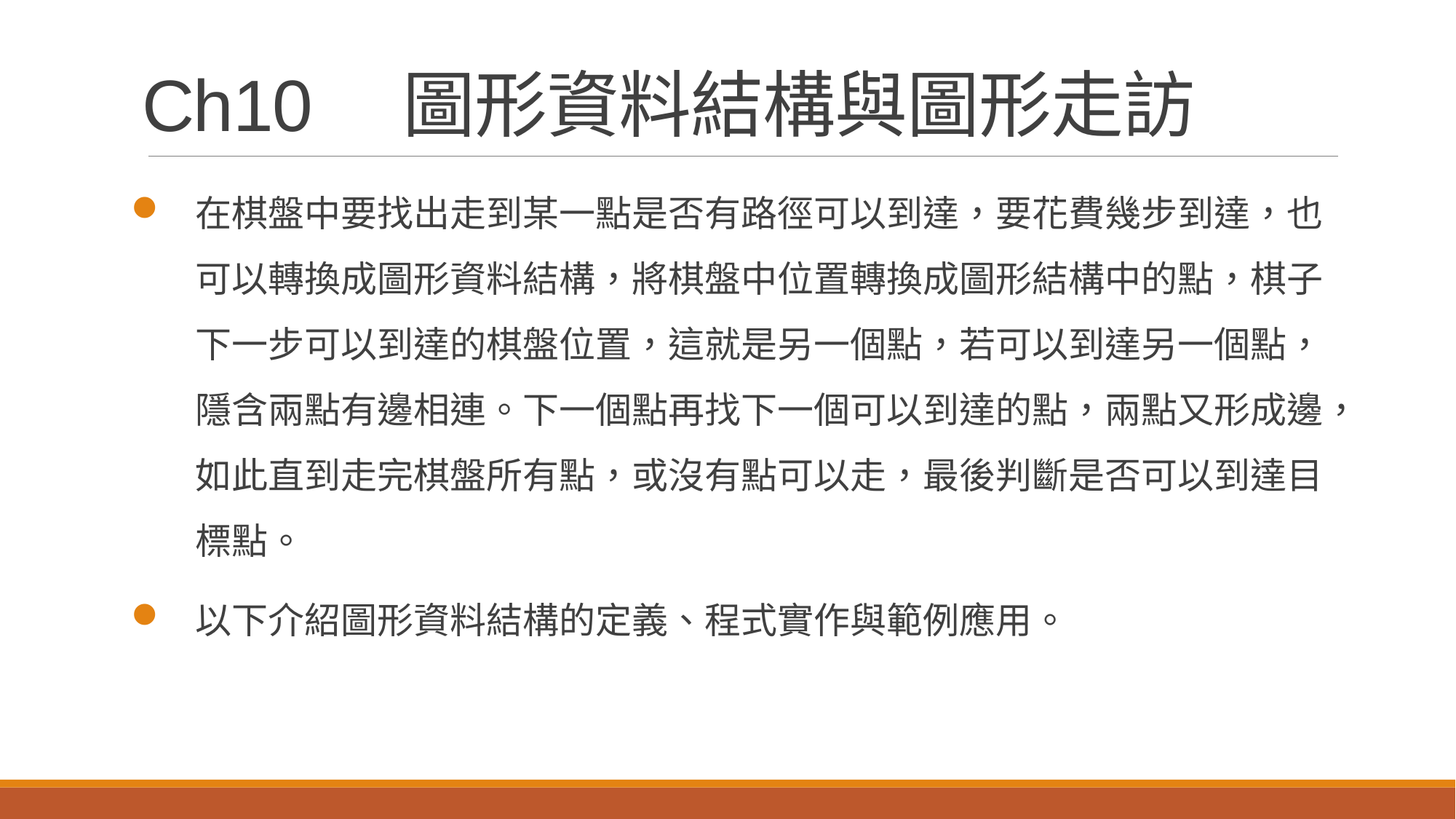

# Ch10　圖形資料結構與圖形走訪
在棋盤中要找出走到某一點是否有路徑可以到達，要花費幾步到達，也可以轉換成圖形資料結構，將棋盤中位置轉換成圖形結構中的點，棋子下一步可以到達的棋盤位置，這就是另一個點，若可以到達另一個點，隱含兩點有邊相連。下一個點再找下一個可以到達的點，兩點又形成邊，如此直到走完棋盤所有點，或沒有點可以走，最後判斷是否可以到達目標點。
以下介紹圖形資料結構的定義、程式實作與範例應用。